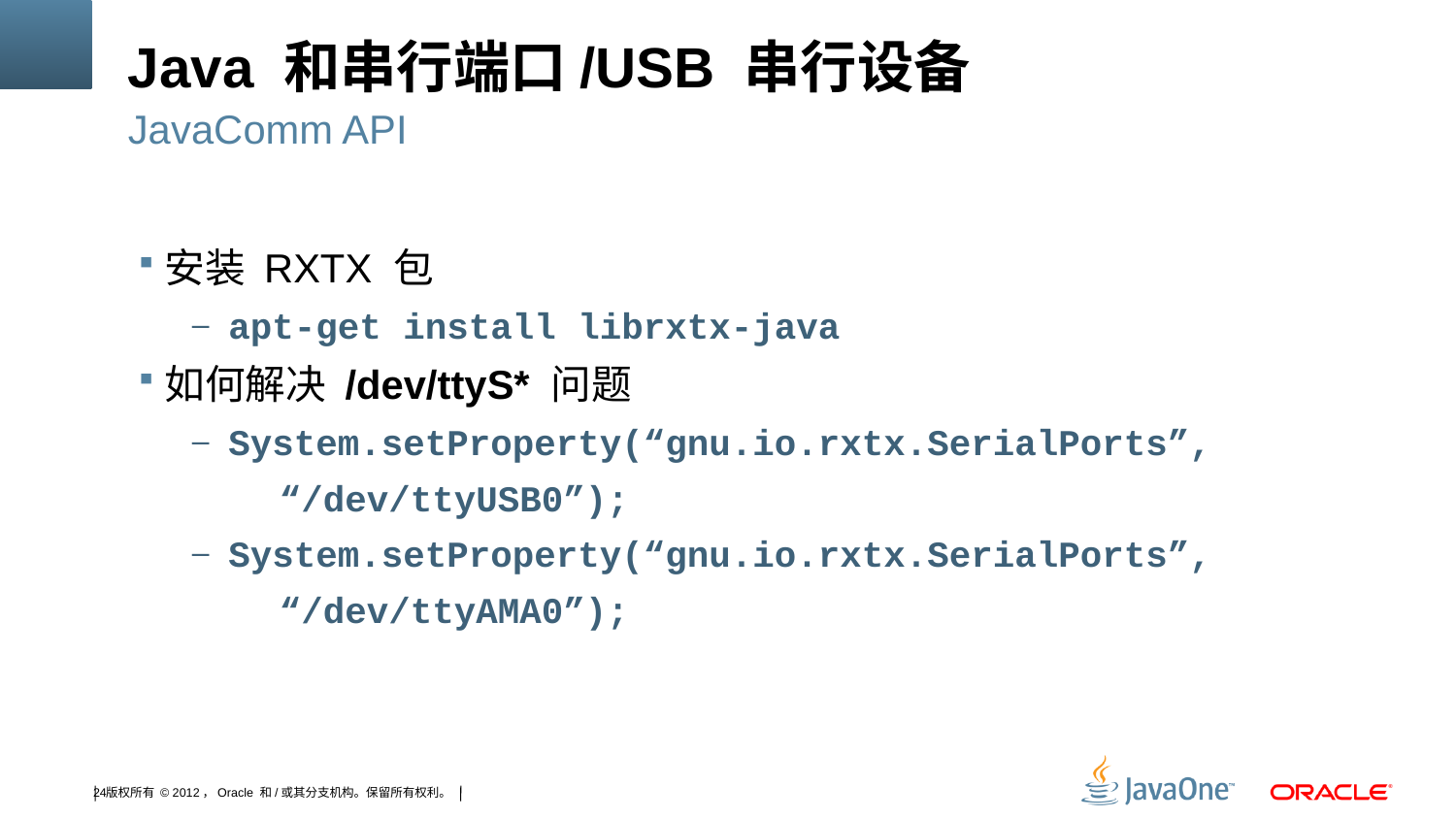

# Java 和串行端口/USB 串行设备
JavaComm API
安装 RXTX 包
apt-get install librxtx-java
如何解决 /dev/ttyS* 问题
System.setProperty(“gnu.io.rxtx.SerialPorts”,
    “/dev/ttyUSB0”);
System.setProperty(“gnu.io.rxtx.SerialPorts”,
    “/dev/ttyAMA0”);